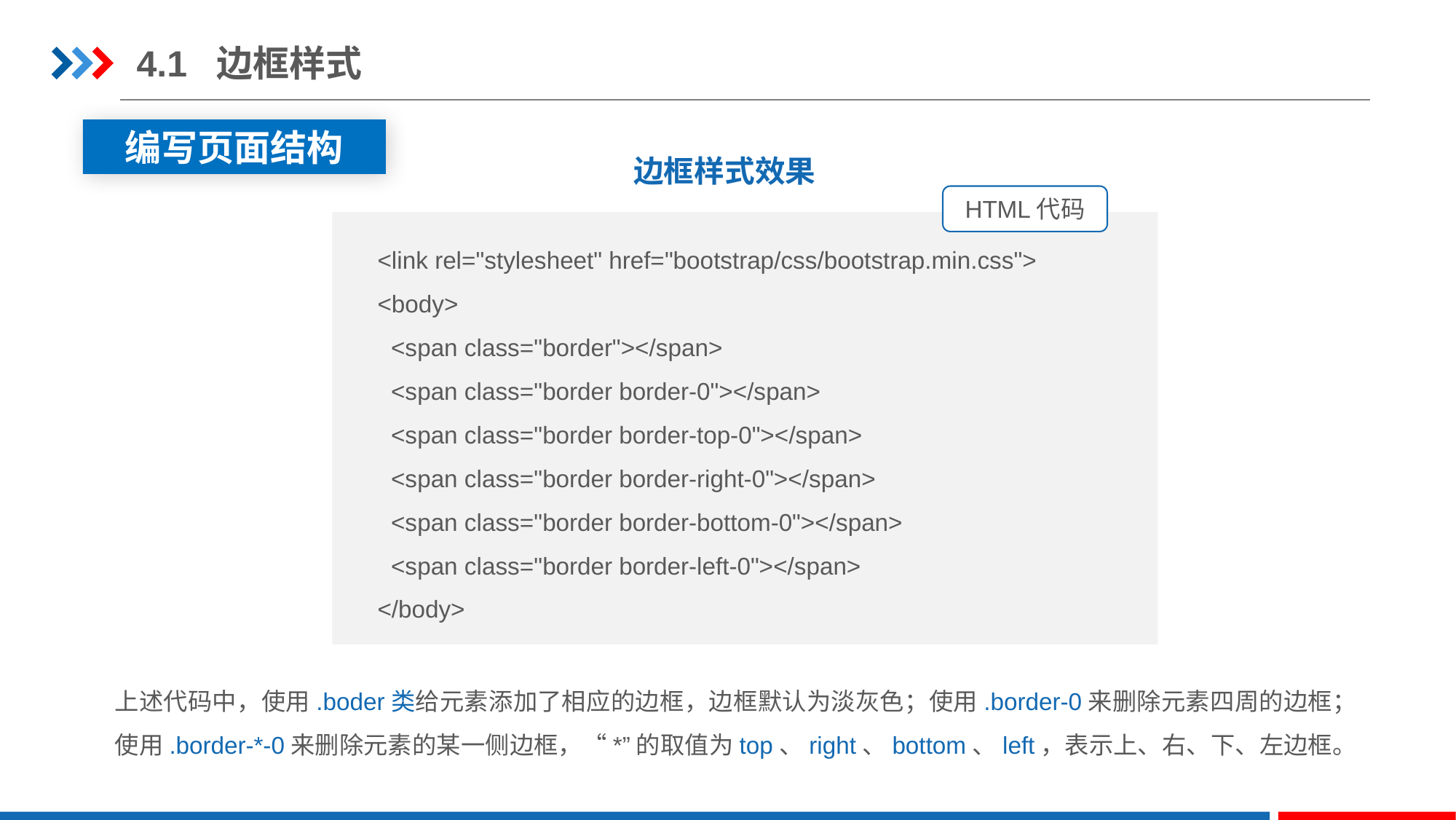

4.1  边框样式
编写页面结构
边框样式效果
HTML代码

<link rel="stylesheet" href="bootstrap/css/bootstrap.min.css">
<body>
  <span class="border"></span>
  <span class="border border-0"></span>
  <span class="border border-top-0"></span>
  <span class="border border-right-0"></span>
  <span class="border border-bottom-0"></span>
  <span class="border border-left-0"></span>
</body>
上述代码中，使用.boder类给元素添加了相应的边框，边框默认为淡灰色；使用.border-0来删除元素四周的边框；使用.border-*-0来删除元素的某一侧边框，“*”的取值为top、right、bottom、left，表示上、右、下、左边框。